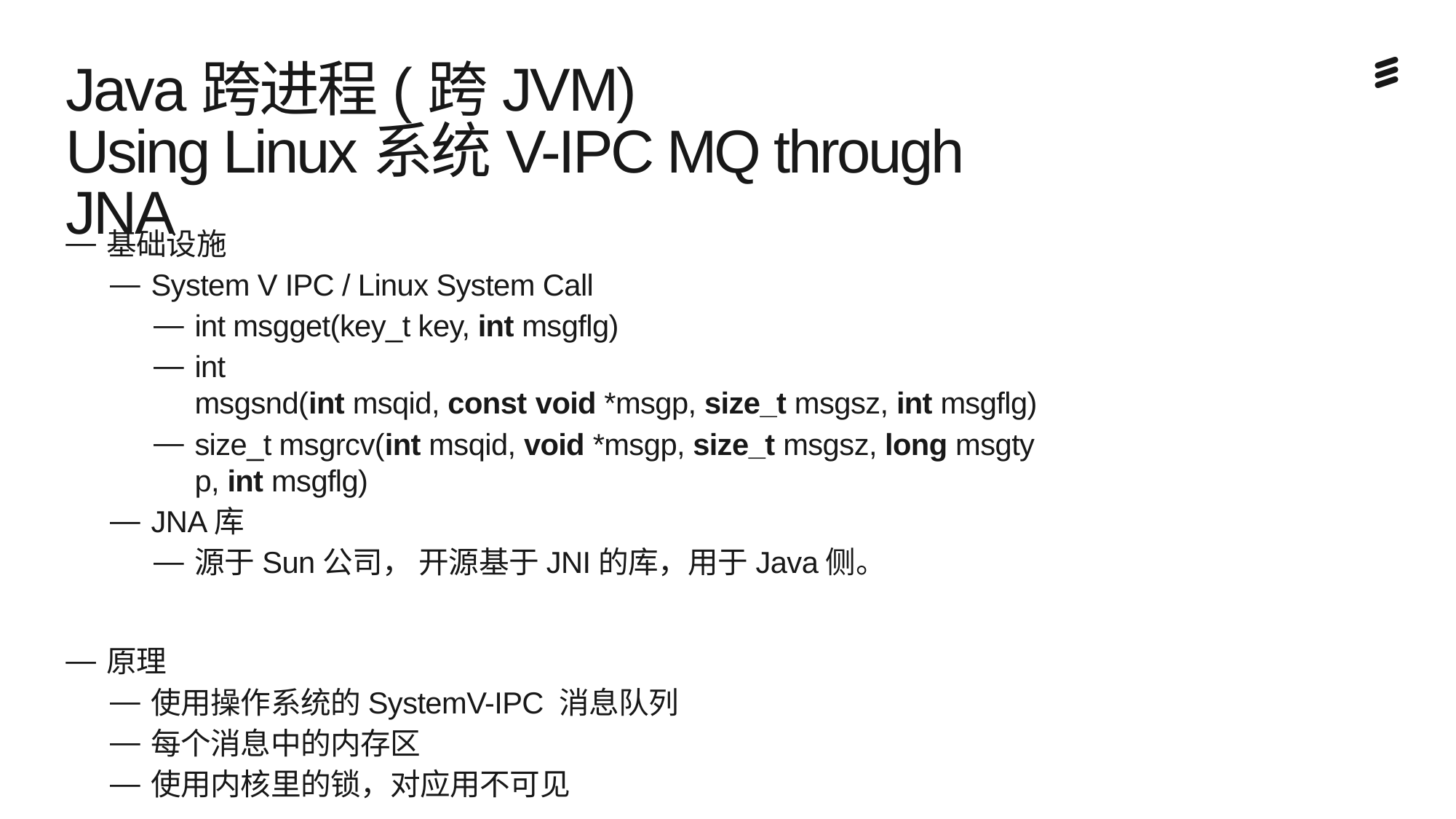

# Java跨进程(跨JVM) Using Linux系统V-IPC MQ through JNA
基础设施
System V IPC / Linux System Call
int msgget(key_t key, int msgflg)
int msgsnd(int msqid, const void *msgp, size_t msgsz, int msgflg)
size_t msgrcv(int msqid, void *msgp, size_t msgsz, long msgtyp, int msgflg)
JNA库
源于Sun公司， 开源基于JNI的库，用于Java侧。

原理
使用操作系统的SystemV-IPC 消息队列
每个消息中的内存区
使用内核里的锁，对应用不可见